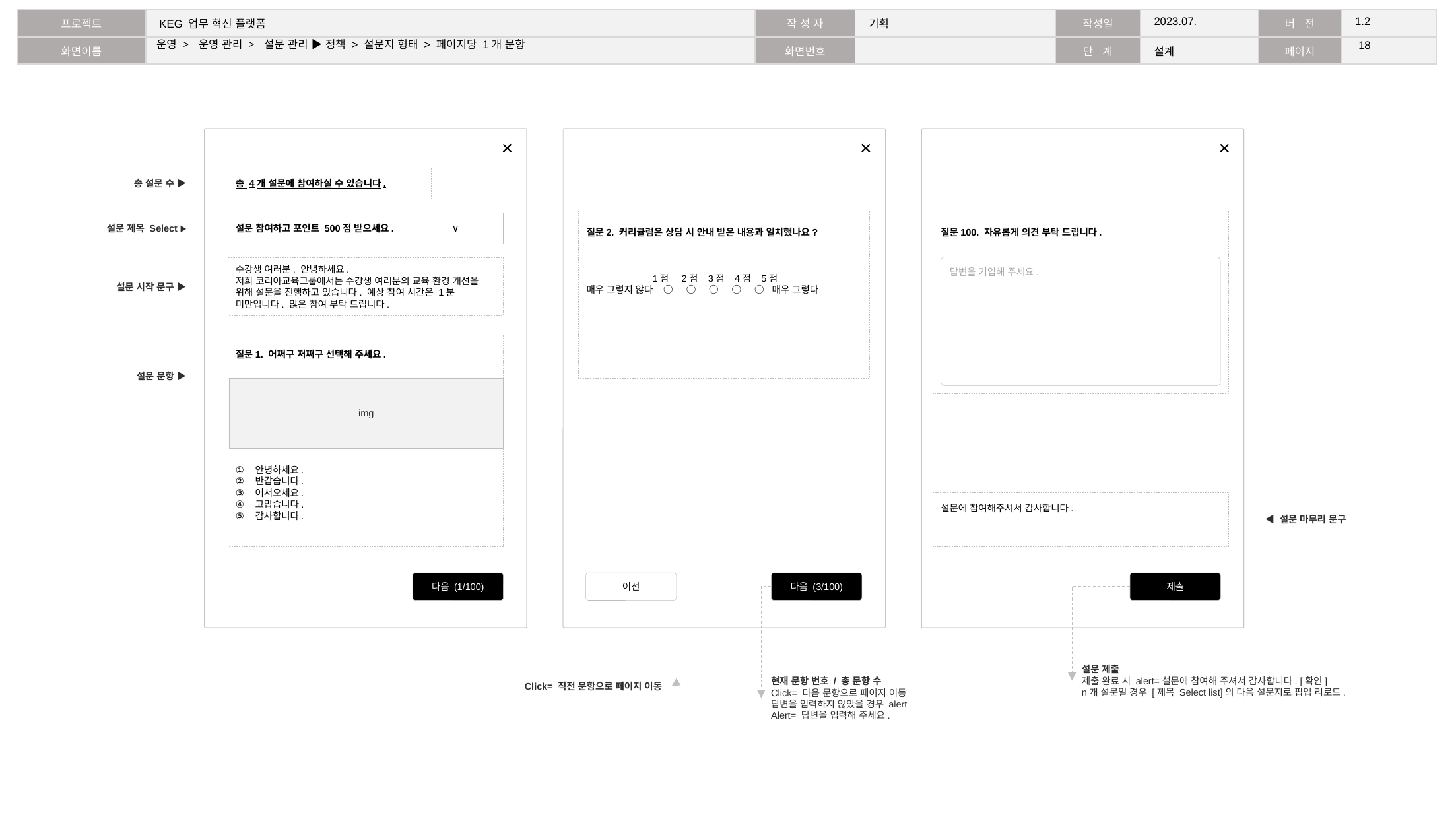

18

# 운영 > 운영 관리 > 설문 관리 ▶ 정책 > 설문지 형태 > 페이지당 1개 문항

다음 (1/100)

이전
다음 (3/100)

제출
총 4개 설문에 참여하실 수 있습니다.
총 설문 수 ▶

질문2. 커리큘럼은 상담 시 안내 받은 내용과 일치했나요?

                         1점    2점   3점   4점   5점
매우 그렇지 않다    ○     ○     ○     ○     ○   매우 그렇다

질문100. 자유롭게 의견 부탁 드립니다.

설문 참여하고 포인트 500점 받으세요.                      ∨
설문 제목 Select ▶
답변을 기입해 주세요.
수강생 여러분, 안녕하세요.
저희 코리아교육그룹에서는 수강생 여러분의 교육 환경 개선을 위해 설문을 진행하고 있습니다. 예상 참여 시간은 1분 미만입니다. 많은 참여 부탁 드립니다.
설문 시작 문구 ▶
질문1. 어쩌구 저쩌구 선택해 주세요.

안녕하세요.
반갑습니다.
어서오세요.
고맙습니다.
감사합니다.

설문 문항 ▶
img
설문에 참여해주셔서 감사합니다.

◀ 설문 마무리 문구
설문 제출
제출 완료 시 alert=설문에 참여해 주셔서 감사합니다. [확인]
n개 설문일 경우 [제목 Select list]의 다음 설문지로 팝업 리로드.
현재 문항 번호 / 총 문항 수
Click= 다음 문항으로 페이지 이동
답변을 입력하지 않았을 경우 alert
Alert= 답변을 입력해 주세요.
Click= 직전 문항으로 페이지 이동